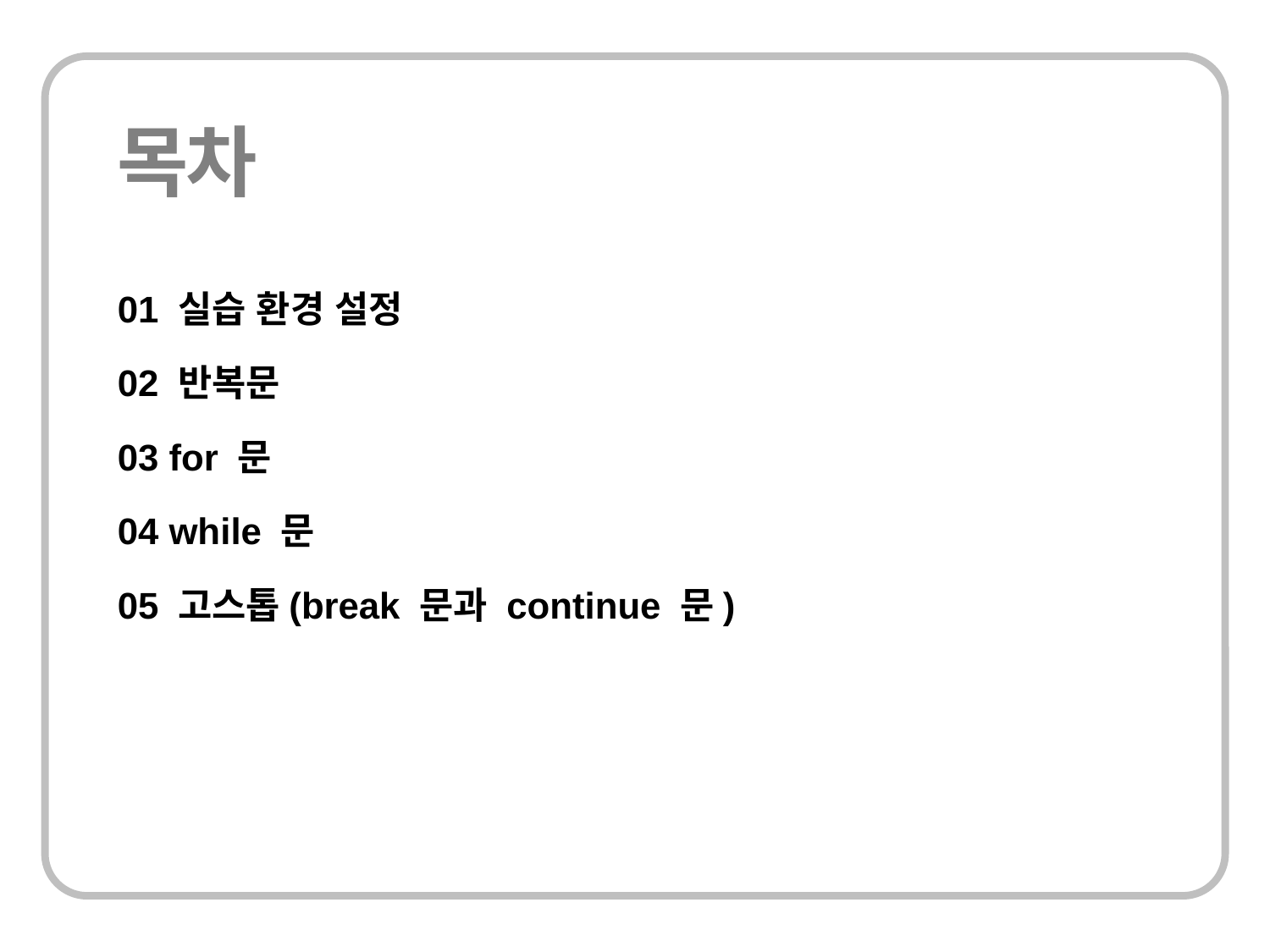

01 실습 환경 설정
02 반복문
03 for 문
04 while 문
05 고스톱(break 문과 continue 문)